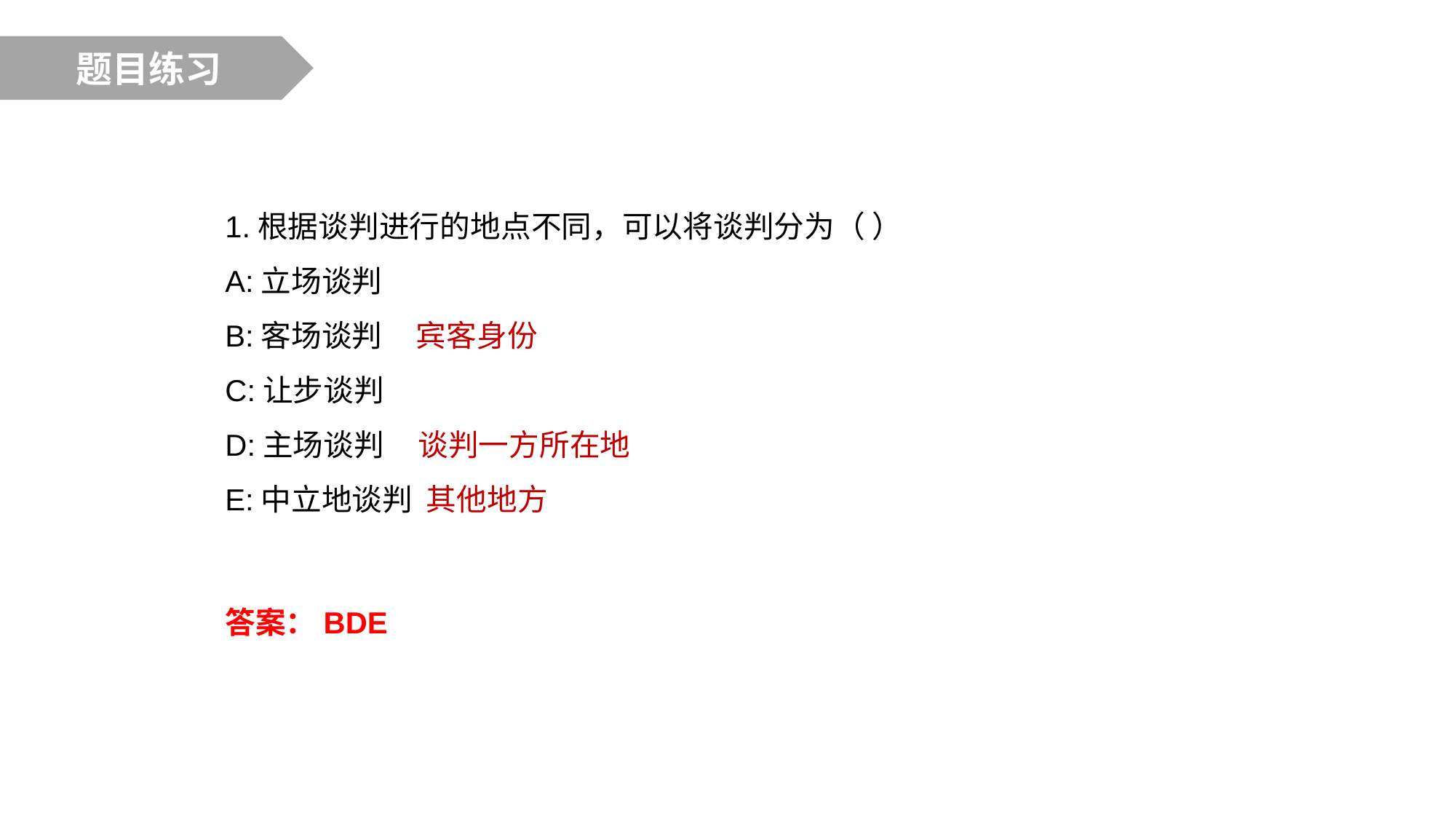

题目练习
1.根据谈判进行的地点不同，可以将谈判分为（ ）
A:立场谈判
B:客场谈判     宾客身份
C:让步谈判
D:主场谈判     谈判一方所在地
E:中立地谈判  其他地方
答案：BDE